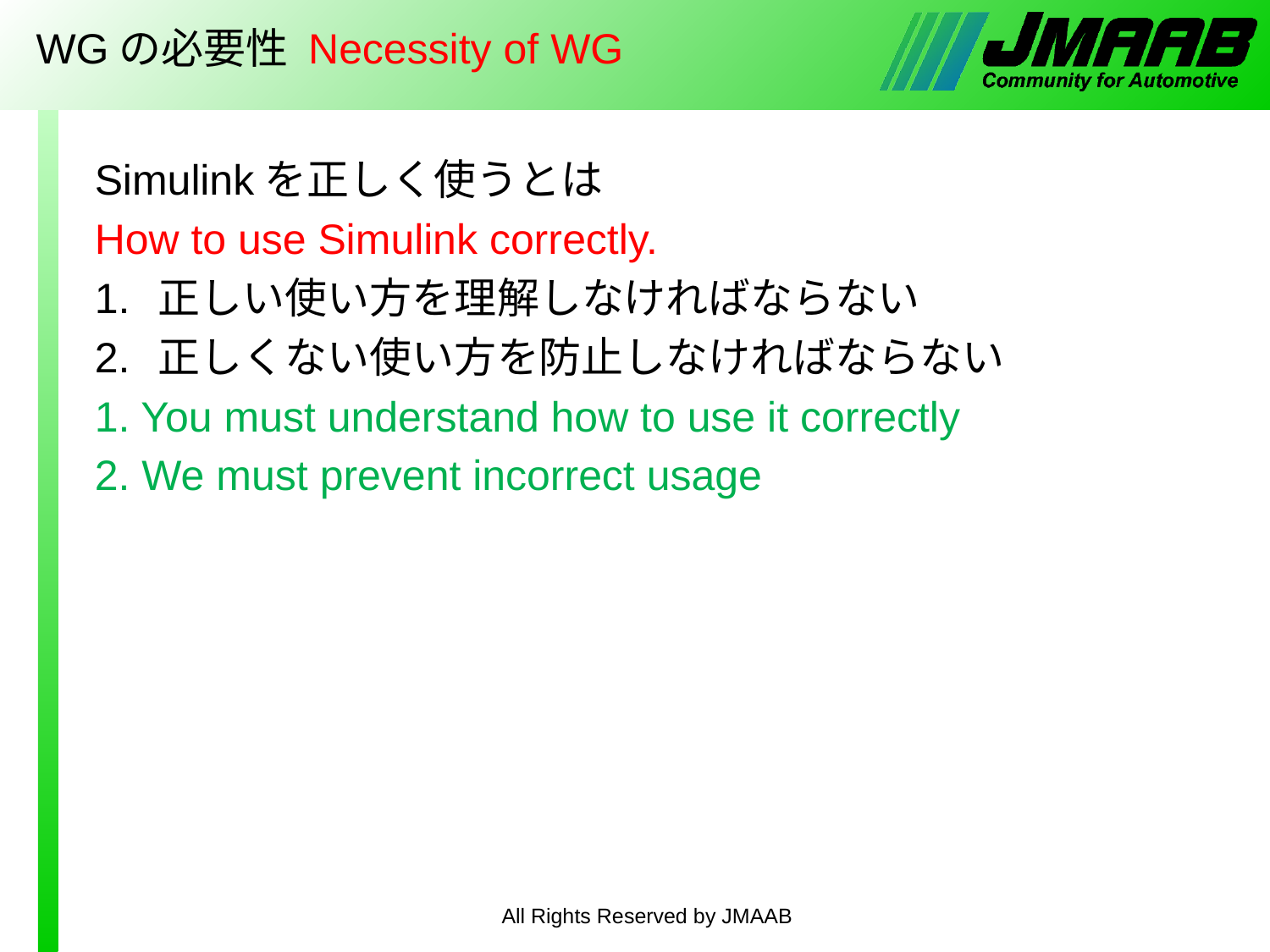

# WGの必要性 Necessity of WG
Simulinkを正しく使うとは
How to use Simulink correctly.
正しい使い方を理解しなければならない
正しくない使い方を防止しなければならない
1. You must understand how to use it correctly
2. We must prevent incorrect usage